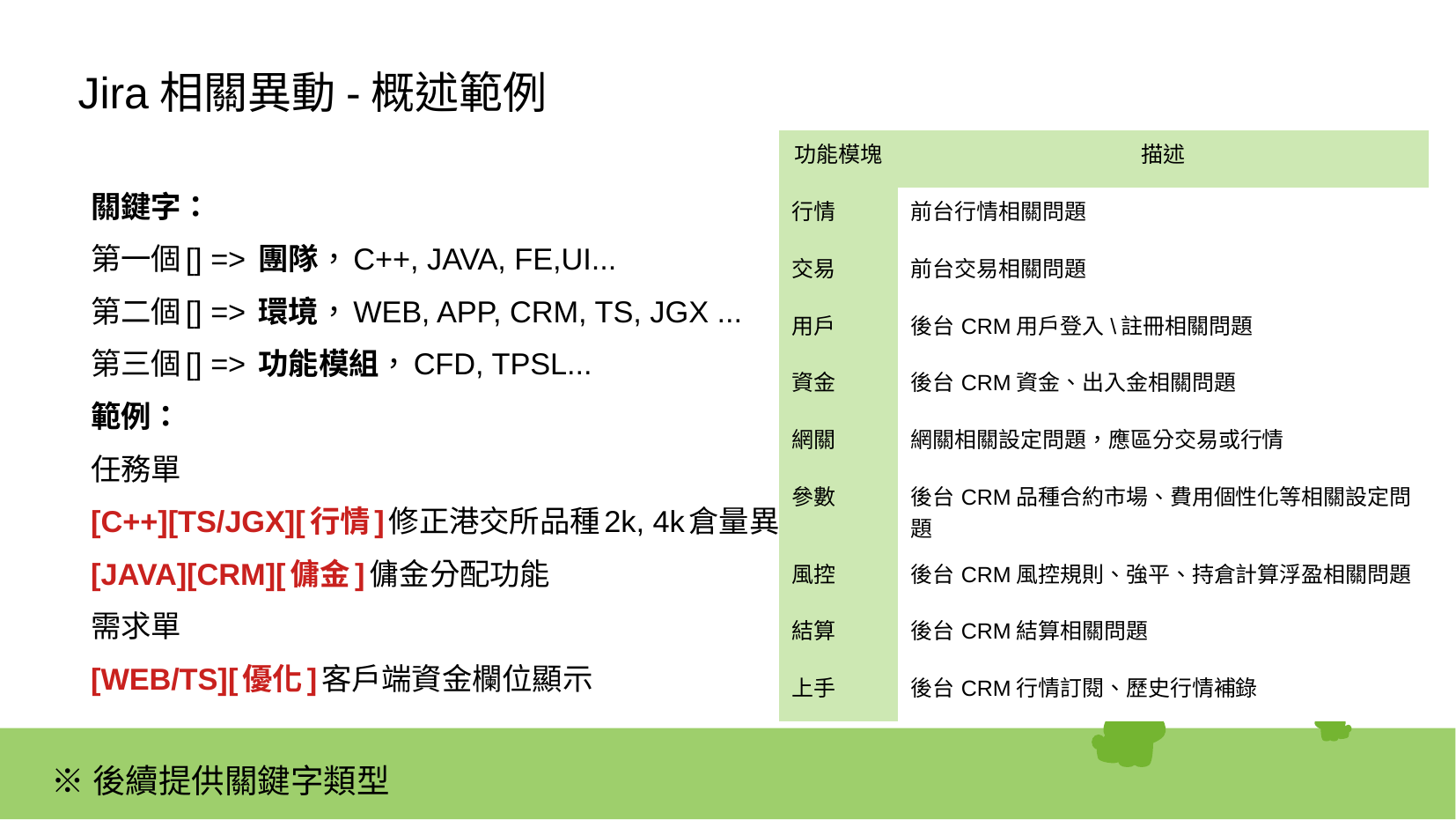

# Jira相關異動-概述範例
| 功能模塊 | 描述 |
| --- | --- |
| 行情 | 前台行情相關問題 |
| 交易 | 前台交易相關問題 |
| 用戶 | 後台CRM用戶登入\註冊相關問題 |
| 資金 | 後台CRM資金、出入金相關問題 |
| 網關 | 網關相關設定問題，應區分交易或行情 |
| 參數 | 後台CRM品種合約市場、費用個性化等相關設定問題 |
| 風控 | 後台CRM風控規則、強平、持倉計算浮盈相關問題 |
| 結算 | 後台CRM結算相關問題 |
| 上手 | 後台CRM行情訂閱、歷史行情補錄 |
關鍵字：
第一個[] => 團隊，C++, JAVA, FE,UI...
第二個[] => 環境，WEB, APP, CRM, TS, JGX ...
第三個[] => 功能模組，CFD, TPSL...
範例：
任務單
[C++][TS/JGX][行情]修正港交所品種2k, 4k倉量異常
[JAVA][CRM][傭金]傭金分配功能
需求單
[WEB/TS][優化]客戶端資金欄位顯示
※後續提供關鍵字類型